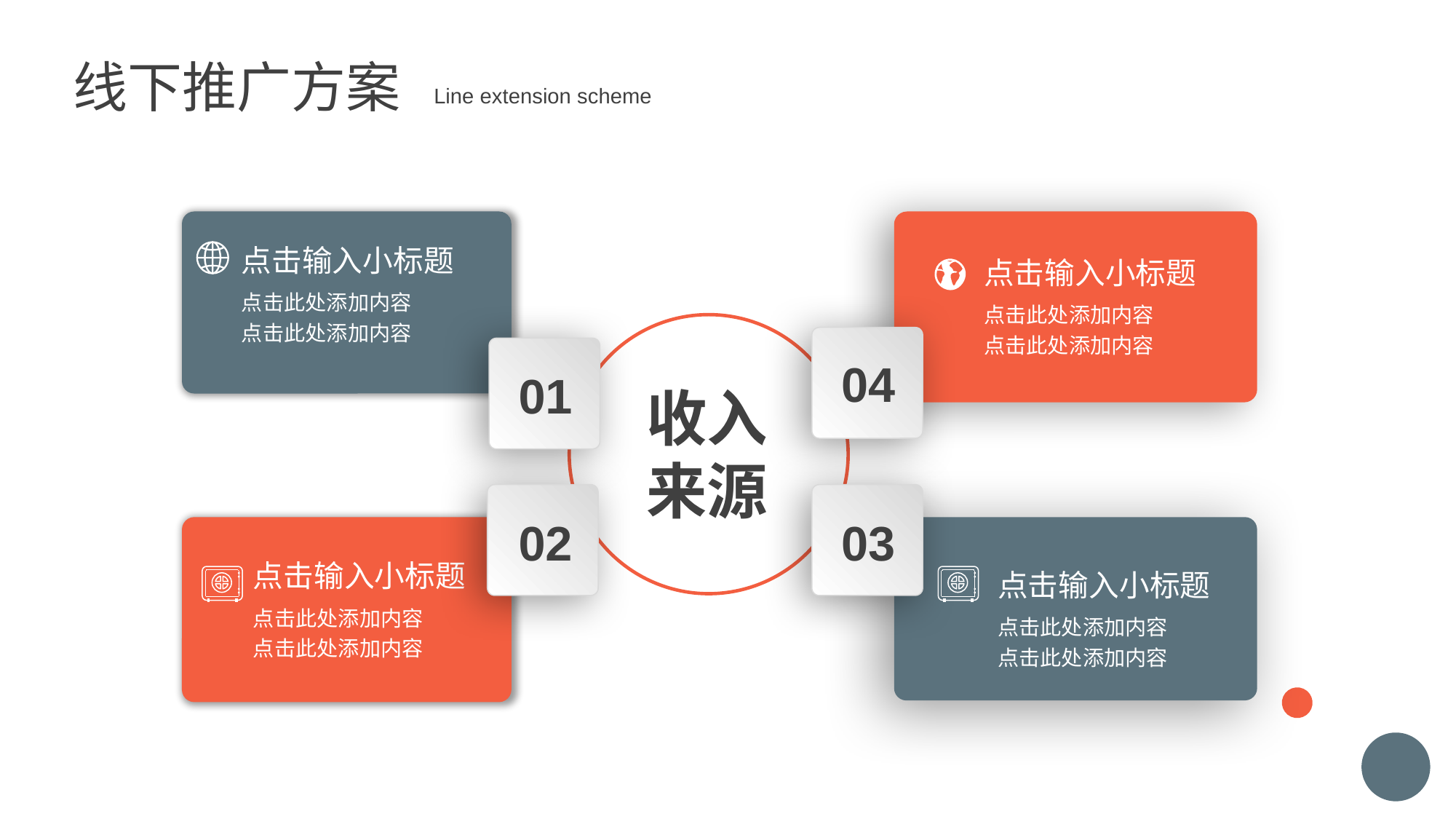

线下推广方案
Line extension scheme

点击输入小标题

点击输入小标题

点击此处添加内容
点击此处添加内容
点击此处添加内容
点击此处添加内容

04
01
收入
来源

02
03

点击输入小标题
点击输入小标题

点击此处添加内容
点击此处添加内容
点击此处添加内容
点击此处添加内容